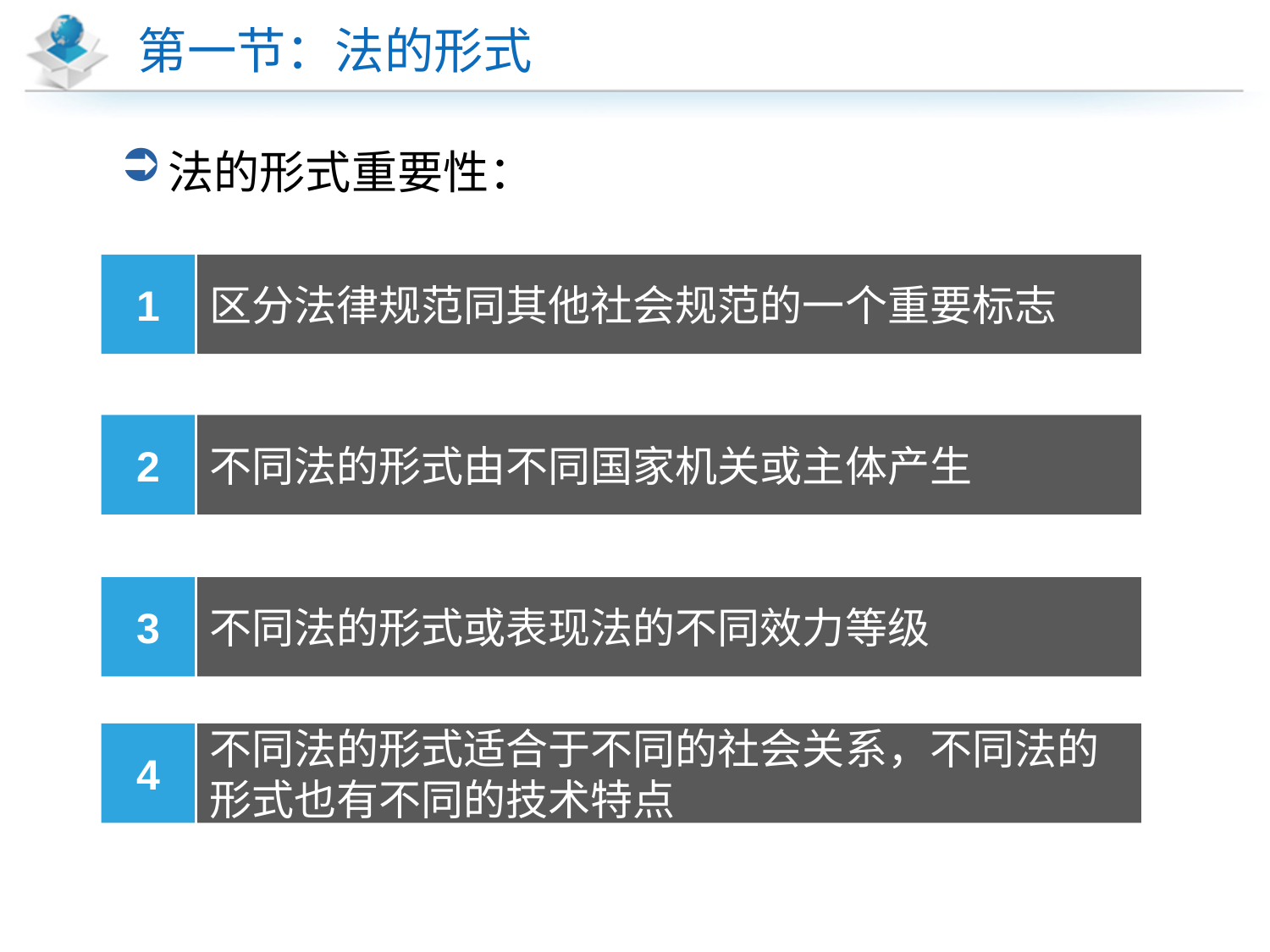

# 第一节：法的形式
法的形式重要性：
1
区分法律规范同其他社会规范的一个重要标志
2
不同法的形式由不同国家机关或主体产生
3
不同法的形式或表现法的不同效力等级
4
不同法的形式适合于不同的社会关系，不同法的形式也有不同的技术特点